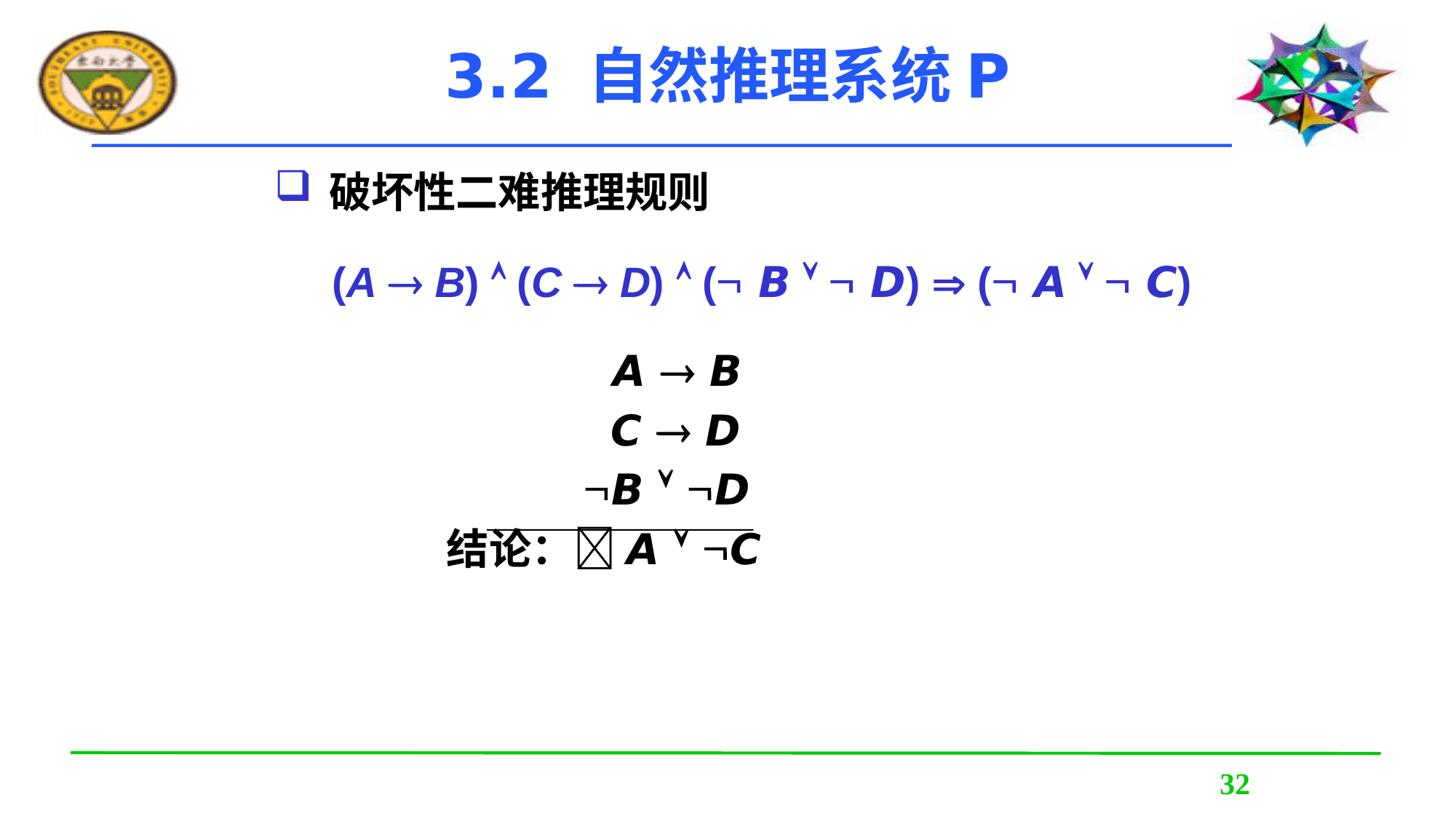

# 3.2 自然推理系统P
破坏性二难推理规则

                       A → B
                                     C → D
                     ¬B ∨ ¬D
                    结论：¬A ∨ ¬C
(A → B) ∧ (C → D) ∧ (¬ B ∨ ¬ D) ⇒ (¬ A ∨ ¬ C)